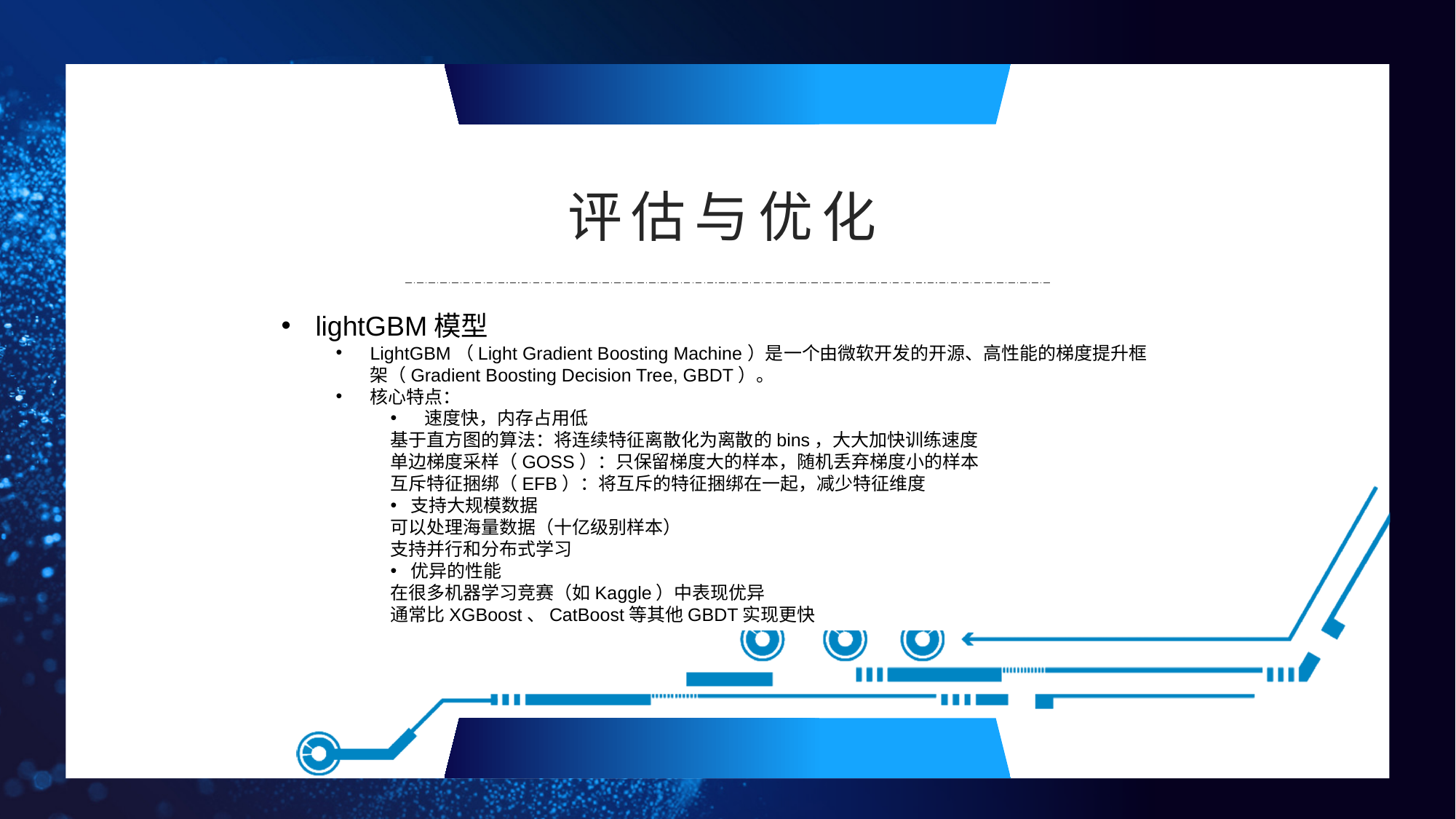

评估与优化
lightGBM模型
LightGBM（Light Gradient Boosting Machine）是一个由微软开发的开源、高性能的梯度提升框架（Gradient Boosting Decision Tree, GBDT）。
核心特点：
速度快，内存占用低
基于直方图的算法：将连续特征离散化为离散的bins，大大加快训练速度
单边梯度采样（GOSS）：只保留梯度大的样本，随机丢弃梯度小的样本
互斥特征捆绑（EFB）：将互斥的特征捆绑在一起，减少特征维度
支持大规模数据
可以处理海量数据（十亿级别样本）
支持并行和分布式学习
优异的性能
在很多机器学习竞赛（如Kaggle）中表现优异
通常比XGBoost、CatBoost等其他GBDT实现更快